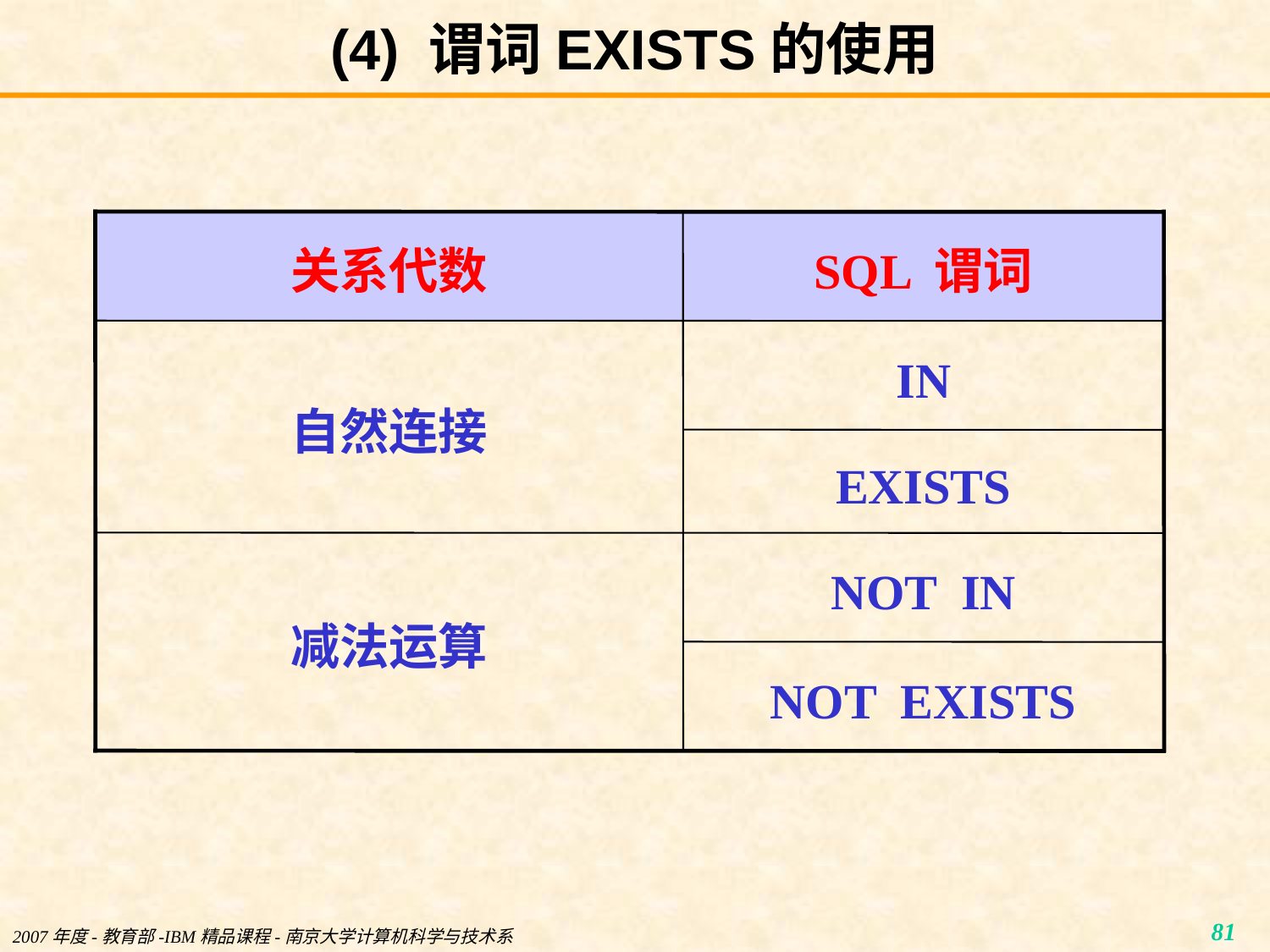

# (4) 谓词EXISTS的使用
关系代数

SQL 谓词

自然连接

IN
EXISTS

减法运算

NOT  IN
NOT  EXISTS

81
2007年度-教育部-IBM精品课程-南京大学计算机科学与技术系